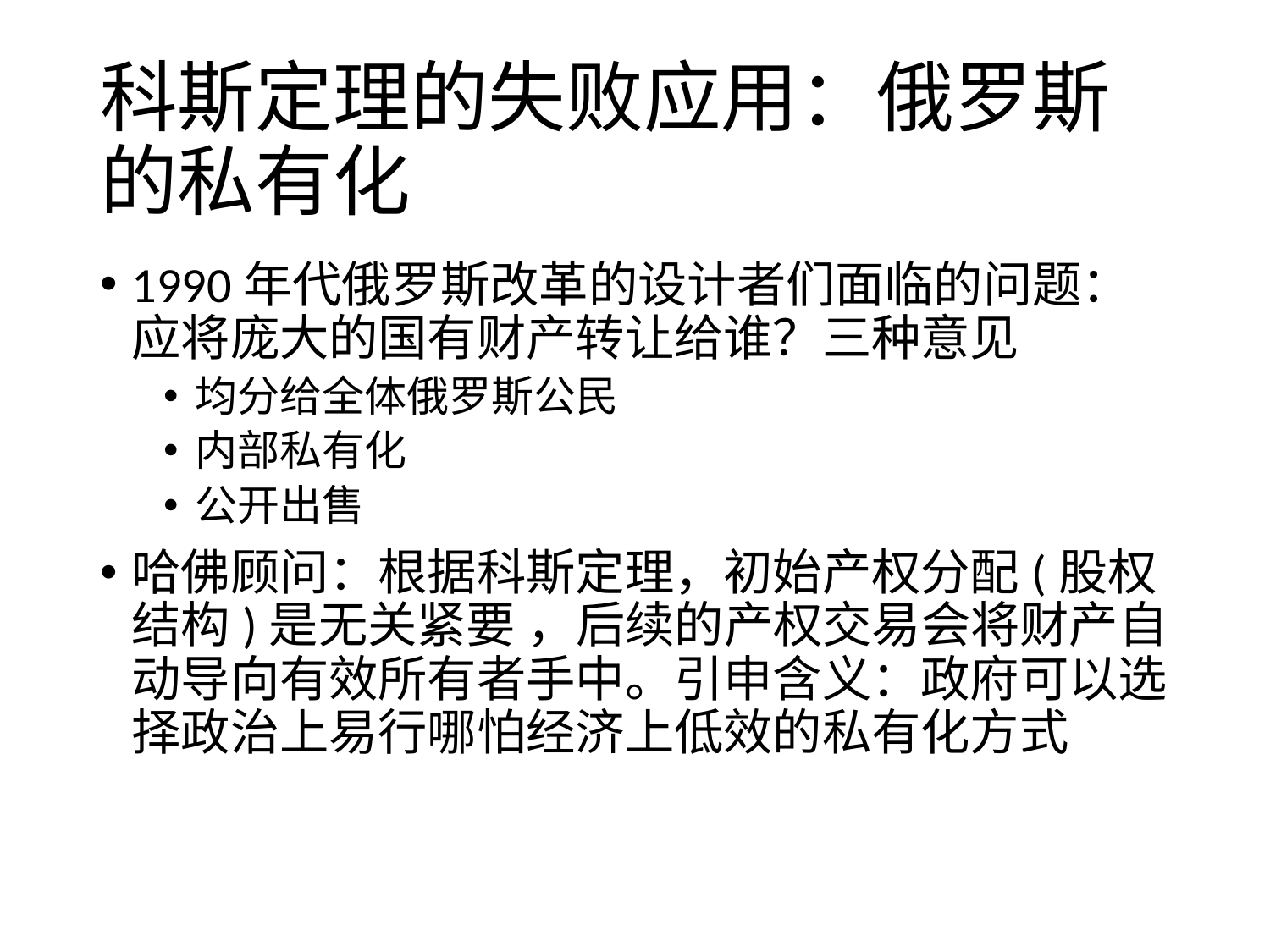

# 科斯定理的失败应用：俄罗斯的私有化
1990年代俄罗斯改革的设计者们面临的问题： 应将庞大的国有财产转让给谁？三种意见
均分给全体俄罗斯公民
内部私有化
公开出售
哈佛顾问：根据科斯定理，初始产权分配(股权结构)是无关紧要 ，后续的产权交易会将财产自动导向有效所有者手中。引申含义：政府可以选择政治上易行哪怕经济上低效的私有化方式